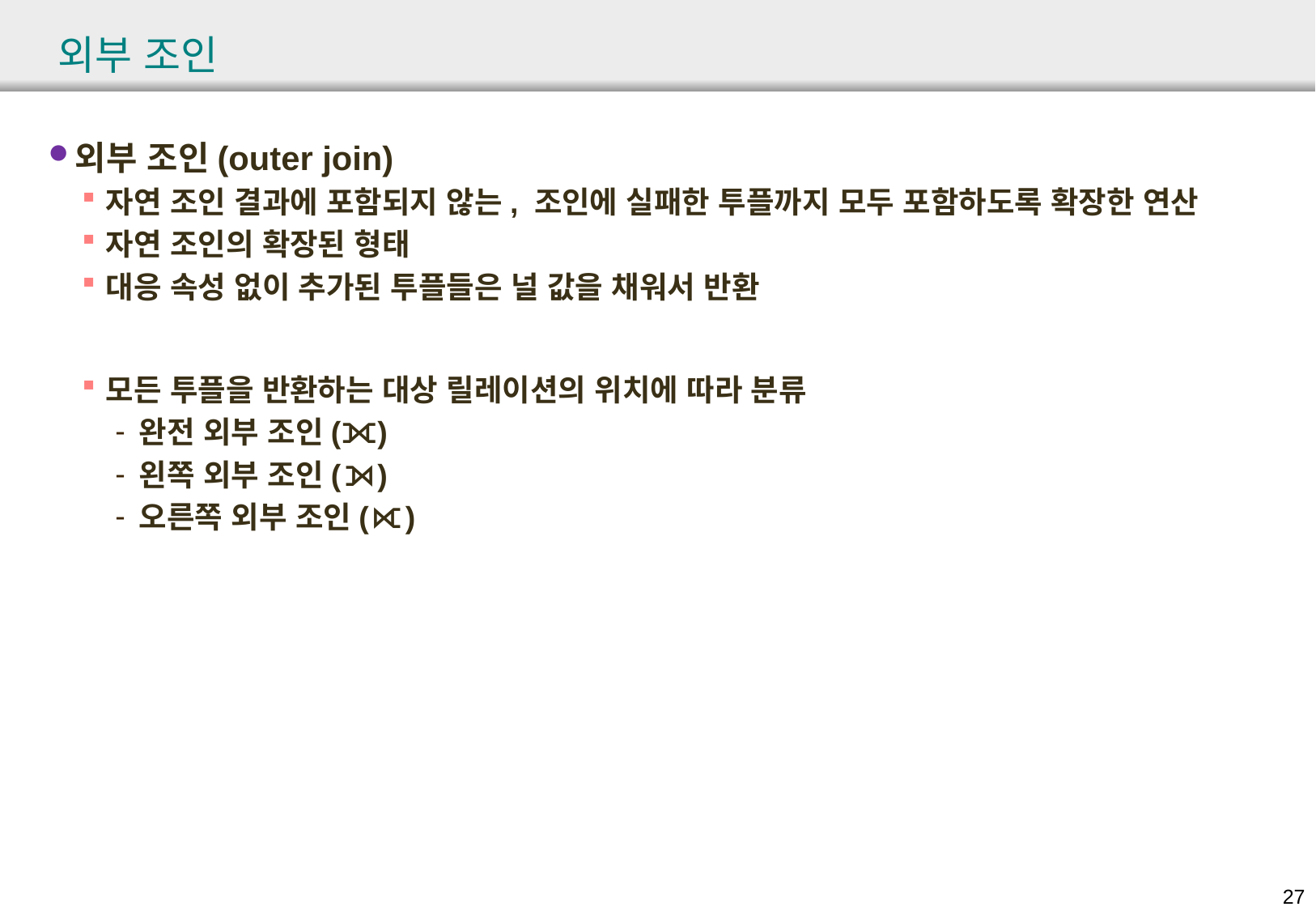

# 외부 조인
외부 조인(outer join)
자연 조인 결과에 포함되지 않는, 조인에 실패한 투플까지 모두 포함하도록 확장한 연산
자연 조인의 확장된 형태
대응 속성 없이 추가된 투플들은 널 값을 채워서 반환

모든 투플을 반환하는 대상 릴레이션의 위치에 따라 분류
완전 외부 조인(⟗)
왼쪽 외부 조인(⟕)
오른쪽 외부 조인(⟖)